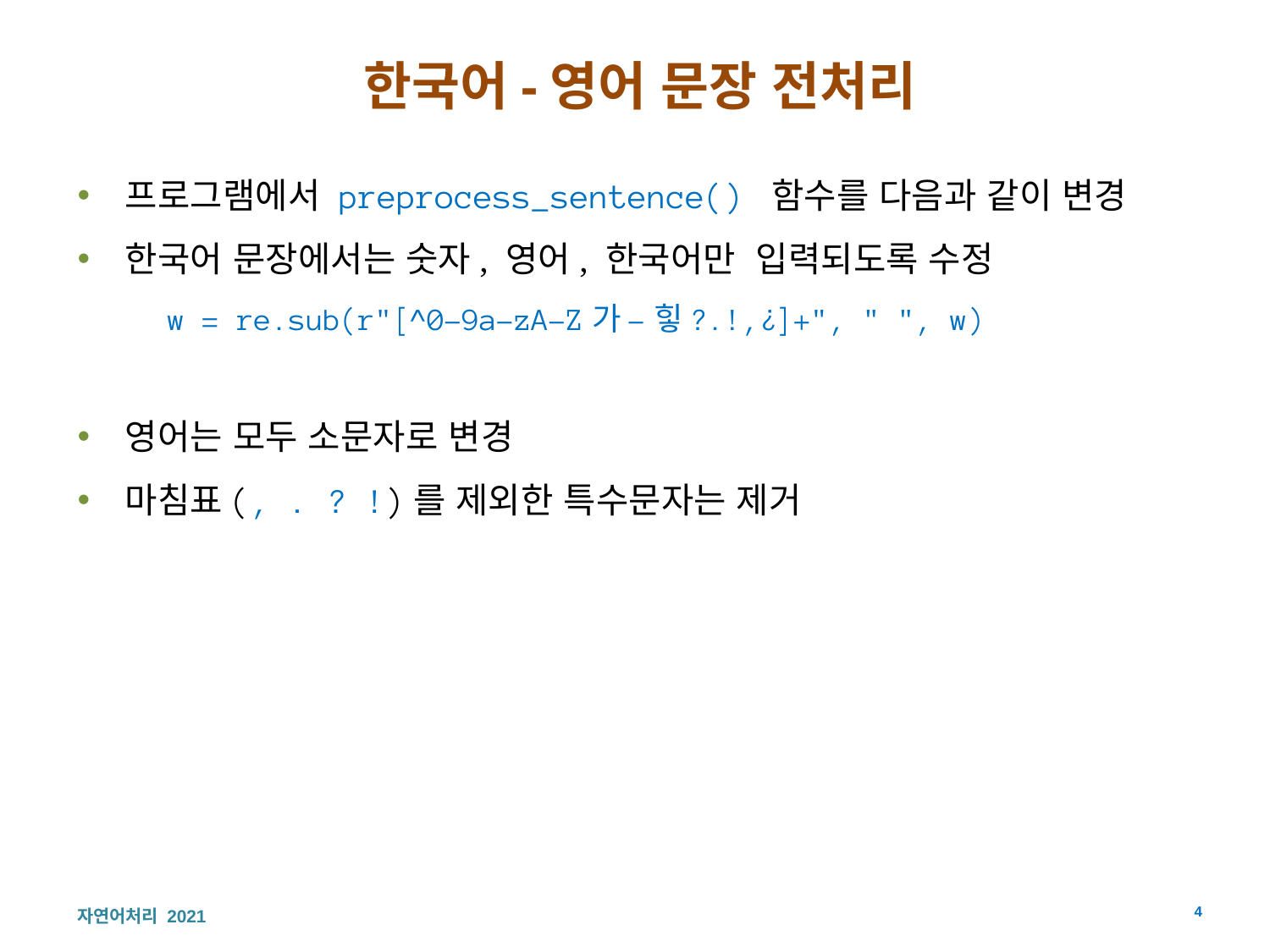

# 한국어-영어 문장 전처리
프로그램에서 preprocess_sentence() 함수를 다음과 같이 변경
한국어 문장에서는 숫자, 영어, 한국어만  입력되도록 수정
 w = re.sub(r"[^0-9a-zA-Z가-힣?.!,¿]+", " ", w)

영어는 모두 소문자로 변경
마침표(, . ? !)를 제외한 특수문자는 제거